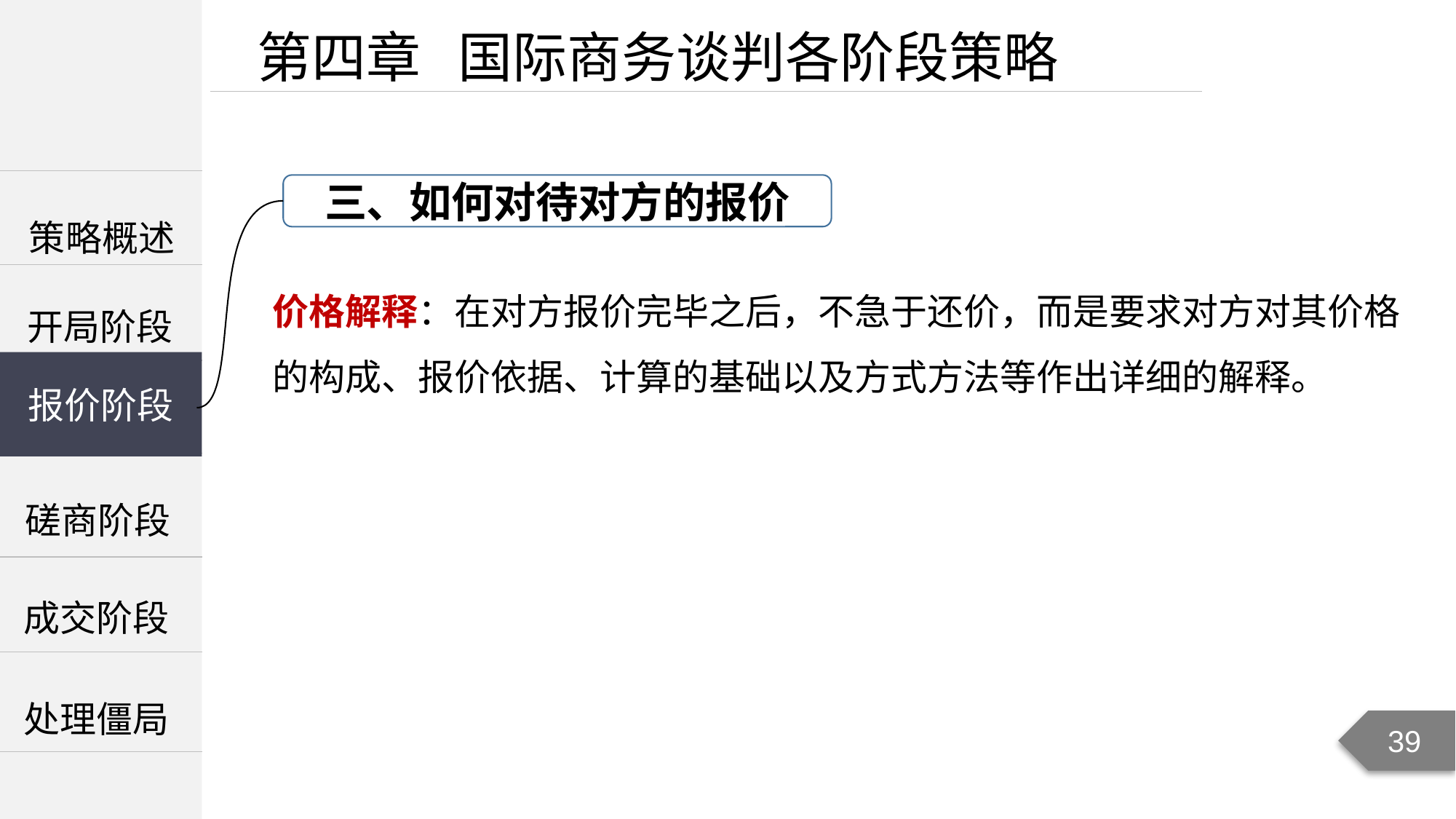

第四章   国际商务谈判各阶段策略
|  |
| --- |
|  |
|  |
三、如何对待对方的报价
策略概述
价格解释：在对方报价完毕之后，不急于还价，而是要求对方对其价格的构成、报价依据、计算的基础以及方式方法等作出详细的解释。

开局阶段
报价阶段
报价阶段

磋商阶段

成交阶段

处理僵局
39